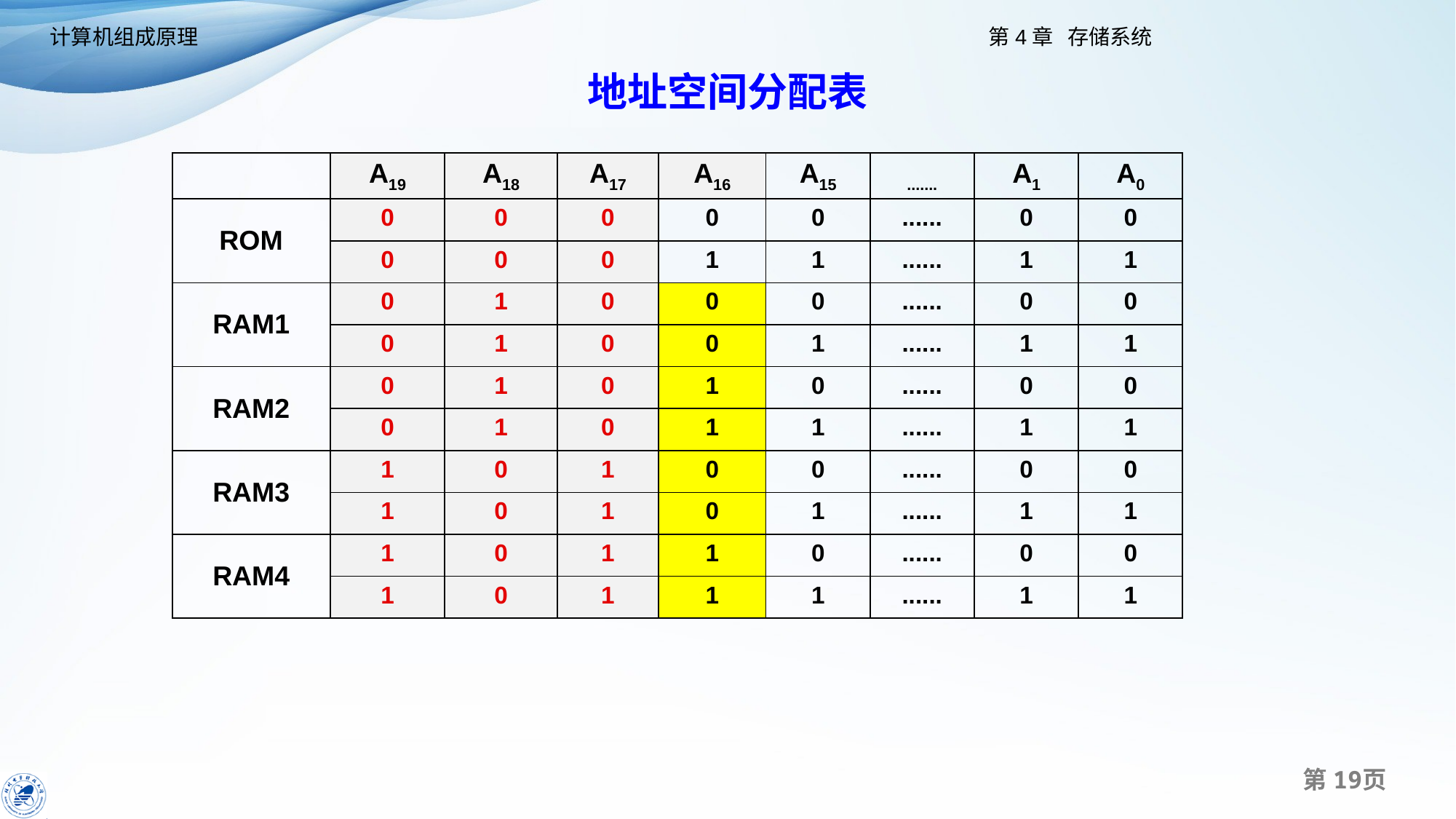

# 地址空间分配表
|  | A19 | A18 | A17 | A16 | A15 | ....... | A1 | A0 |
| --- | --- | --- | --- | --- | --- | --- | --- | --- |
| ROM | 0 | 0 | 0 | 0 | 0 | ...... | 0 | 0 |
|  | 0 | 0 | 0 | 1 | 1 | ...... | 1 | 1 |
| RAM1 | 0 | 1 | 0 | 0 | 0 | ...... | 0 | 0 |
|  | 0 | 1 | 0 | 0 | 1 | ...... | 1 | 1 |
| RAM2 | 0 | 1 | 0 | 1 | 0 | ...... | 0 | 0 |
|  | 0 | 1 | 0 | 1 | 1 | ...... | 1 | 1 |
| RAM3 | 1 | 0 | 1 | 0 | 0 | ...... | 0 | 0 |
|  | 1 | 0 | 1 | 0 | 1 | ...... | 1 | 1 |
| RAM4 | 1 | 0 | 1 | 1 | 0 | ...... | 0 | 0 |
|  | 1 | 0 | 1 | 1 | 1 | ...... | 1 | 1 |